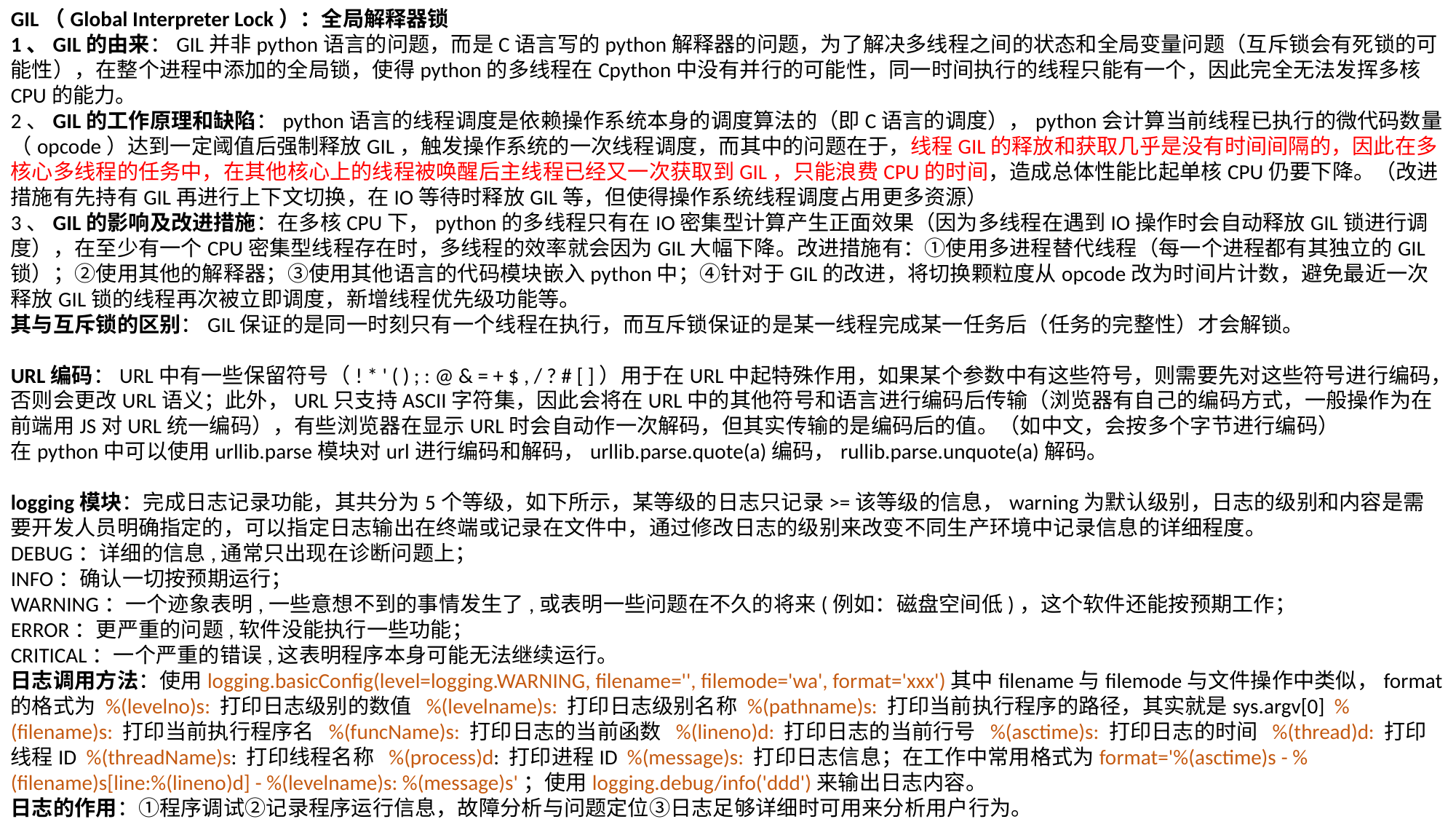

GIL（Global Interpreter Lock）：全局解释器锁
1、GIL的由来：GIL并非python语言的问题，而是C语言写的python解释器的问题，为了解决多线程之间的状态和全局变量问题（互斥锁会有死锁的可能性），在整个进程中添加的全局锁，使得python的多线程在Cpython中没有并行的可能性，同一时间执行的线程只能有一个，因此完全无法发挥多核CPU的能力。
2、GIL的工作原理和缺陷：python语言的线程调度是依赖操作系统本身的调度算法的（即C语言的调度），python会计算当前线程已执行的微代码数量（opcode）达到一定阈值后强制释放GIL，触发操作系统的一次线程调度，而其中的问题在于，线程GIL的释放和获取几乎是没有时间间隔的，因此在多核心多线程的任务中，在其他核心上的线程被唤醒后主线程已经又一次获取到GIL，只能浪费CPU的时间，造成总体性能比起单核CPU仍要下降。（改进措施有先持有GIL再进行上下文切换，在IO等待时释放GIL等，但使得操作系统线程调度占用更多资源）
3、GIL的影响及改进措施：在多核CPU下，python的多线程只有在IO密集型计算产生正面效果（因为多线程在遇到IO操作时会自动释放GIL锁进行调度），在至少有一个CPU密集型线程存在时，多线程的效率就会因为GIL大幅下降。改进措施有：①使用多进程替代线程（每一个进程都有其独立的GIL锁）；②使用其他的解释器；③使用其他语言的代码模块嵌入python中；④针对于GIL的改进，将切换颗粒度从opcode改为时间片计数，避免最近一次释放GIL锁的线程再次被立即调度，新增线程优先级功能等。
其与互斥锁的区别：GIL保证的是同一时刻只有一个线程在执行，而互斥锁保证的是某一线程完成某一任务后（任务的完整性）才会解锁。

URL编码：URL中有一些保留符号（! * ' ( ) ; : @ & = + $ , / ? # [ ]）用于在URL中起特殊作用，如果某个参数中有这些符号，则需要先对这些符号进行编码，否则会更改URL语义；此外，URL只支持ASCII字符集，因此会将在URL中的其他符号和语言进行编码后传输（浏览器有自己的编码方式，一般操作为在前端用JS对URL统一编码），有些浏览器在显示URL时会自动作一次解码，但其实传输的是编码后的值。（如中文，会按多个字节进行编码）
在python中可以使用urllib.parse模块对url进行编码和解码，urllib.parse.quote(a)编码，rullib.parse.unquote(a)解码。

logging模块：完成日志记录功能，其共分为5个等级，如下所示，某等级的日志只记录>=该等级的信息，warning为默认级别，日志的级别和内容是需要开发人员明确指定的，可以指定日志输出在终端或记录在文件中，通过修改日志的级别来改变不同生产环境中记录信息的详细程度。
DEBUG：详细的信息,通常只出现在诊断问题上；
INFO：确认一切按预期运行；
WARNING：一个迹象表明,一些意想不到的事情发生了,或表明一些问题在不久的将来(例如：磁盘空间低)，这个软件还能按预期工作；
ERROR：更严重的问题,软件没能执行一些功能；
CRITICAL：一个严重的错误,这表明程序本身可能无法继续运行。
日志调用方法：使用logging.basicConfig(level=logging.WARNING, filename='', filemode='wa', format='xxx')其中filename与filemode与文件操作中类似，format的格式为 %(levelno)s: 打印日志级别的数值  %(levelname)s: 打印日志级别名称 %(pathname)s: 打印当前执行程序的路径，其实就是sys.argv[0]  %(filename)s: 打印当前执行程序名  %(funcName)s: 打印日志的当前函数  %(lineno)d: 打印日志的当前行号  %(asctime)s: 打印日志的时间  %(thread)d: 打印线程ID  %(threadName)s: 打印线程名称  %(process)d: 打印进程ID  %(message)s: 打印日志信息；在工作中常用格式为format='%(asctime)s - %(filename)s[line:%(lineno)d] - %(levelname)s: %(message)s'；使用logging.debug/info('ddd')来输出日志内容。
日志的作用：①程序调试②记录程序运行信息，故障分析与问题定位③日志足够详细时可用来分析用户行为。